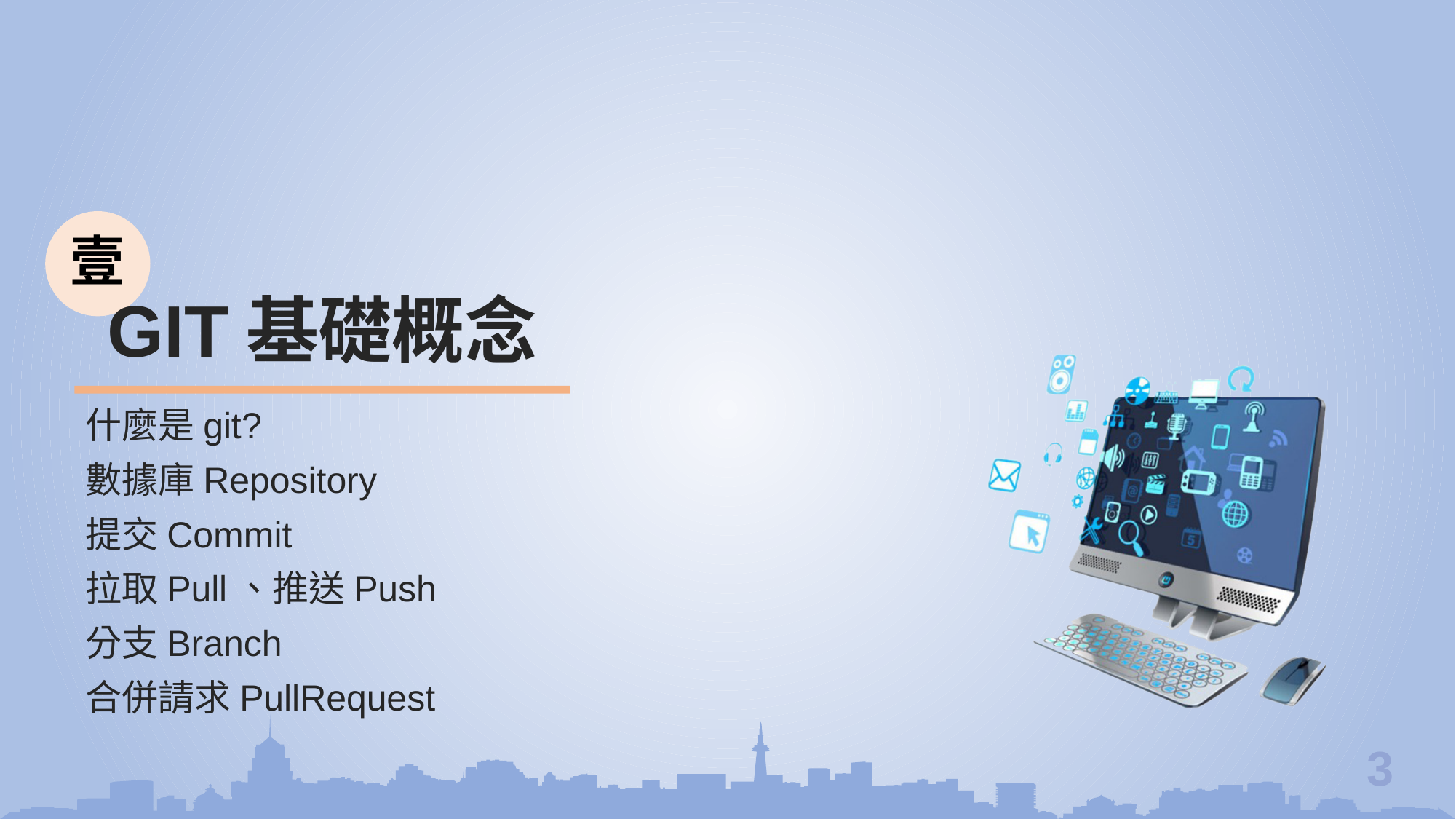

壹
# GIT基礎概念
什麼是git?
數據庫Repository
提交Commit
拉取Pull、推送Push
分支Branch
合併請求PullRequest
3